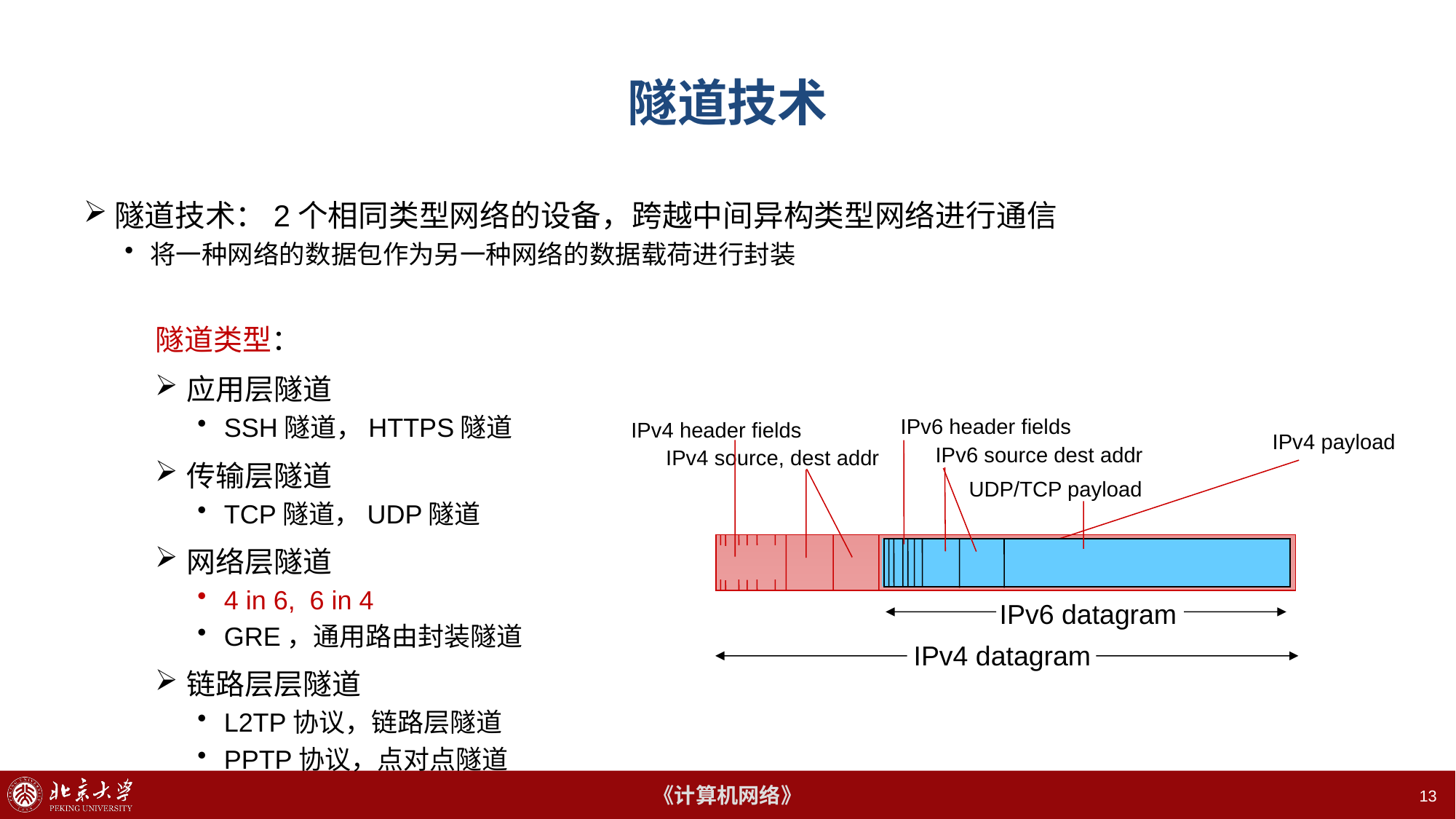

# 隧道技术
隧道技术：2个相同类型网络的设备，跨越中间异构类型网络进行通信
将一种网络的数据包作为另一种网络的数据载荷进行封装

隧道类型：
应用层隧道
SSH隧道，HTTPS隧道
传输层隧道
TCP隧道，UDP隧道
网络层隧道
4 in 6,  6 in 4
GRE，通用路由封装隧道
链路层层隧道
L2TP协议，链路层隧道
PPTP协议，点对点隧道
IPv4 header fields
IPv6 header fields
IPv6 source dest addr

UDP/TCP payload

IPv4 payload

IPv4 source, dest addr

IPv6 datagram

IPv4 datagram

13